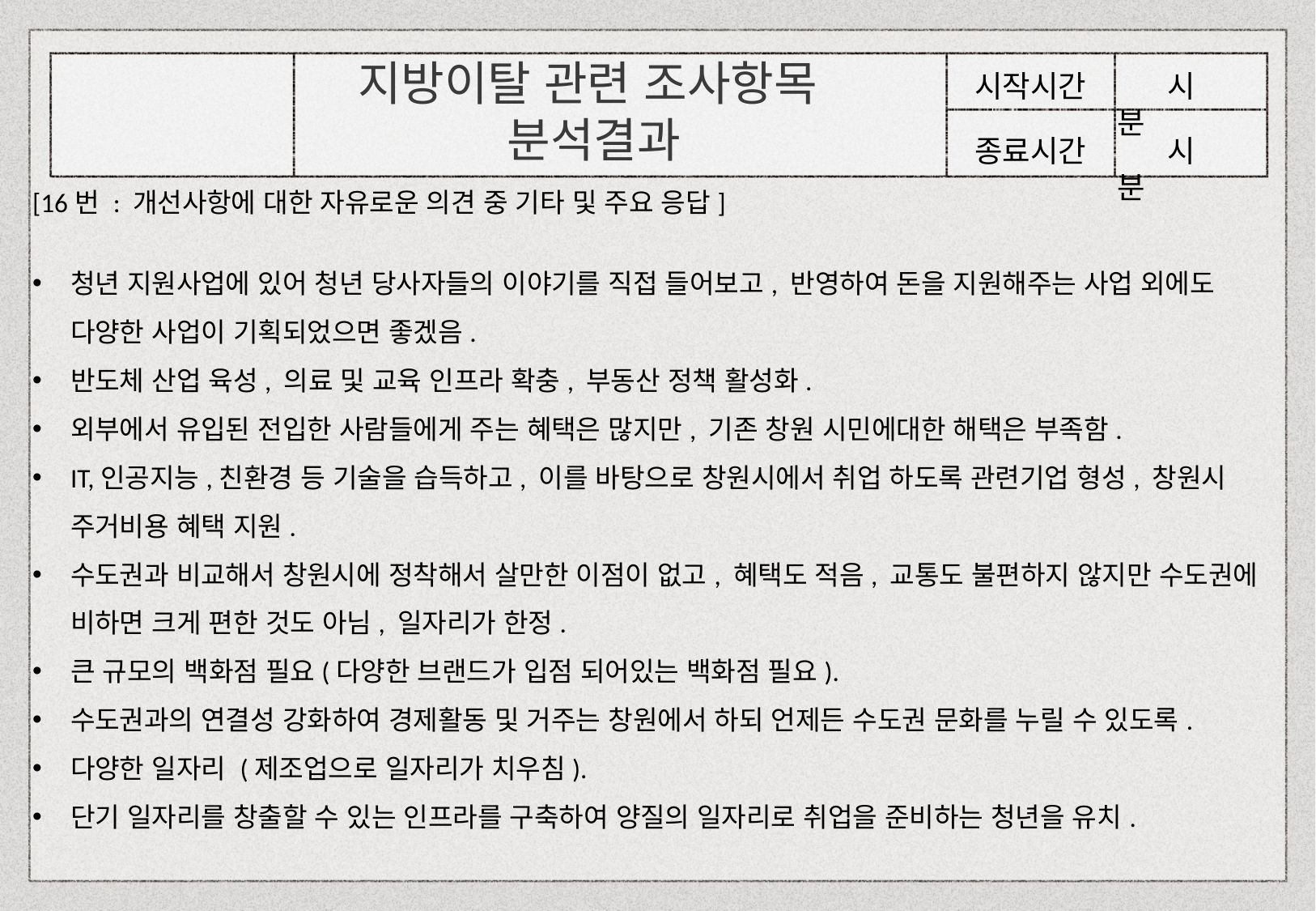

지방이탈 관련 조사항목
분석결과
시작시간
     시       분
     시       분
종료시간
[16번 : 개선사항에 대한 자유로운 의견 중 기타 및 주요 응답]

청년 지원사업에 있어 청년 당사자들의 이야기를 직접 들어보고, 반영하여 돈을 지원해주는 사업 외에도 다양한 사업이 기획되었으면 좋겠음.
반도체 산업 육성, 의료 및 교육 인프라 확충, 부동산 정책 활성화.
외부에서 유입된 전입한 사람들에게 주는 혜택은 많지만, 기존 창원 시민에대한 해택은 부족함.
IT,인공지능,친환경 등 기술을 습득하고, 이를 바탕으로 창원시에서 취업 하도록 관련기업 형성, 창원시 주거비용 혜택 지원.
수도권과 비교해서 창원시에 정착해서 살만한 이점이 없고, 혜택도 적음, 교통도 불편하지 않지만 수도권에 비하면 크게 편한 것도 아님, 일자리가 한정.
큰 규모의 백화점 필요(다양한 브랜드가 입점 되어있는 백화점 필요).
수도권과의 연결성 강화하여 경제활동 및 거주는 창원에서 하되 언제든 수도권 문화를 누릴 수 있도록.
다양한 일자리 (제조업으로 일자리가 치우침).
단기 일자리를 창출할 수 있는 인프라를 구축하여 양질의 일자리로 취업을 준비하는 청년을 유치.